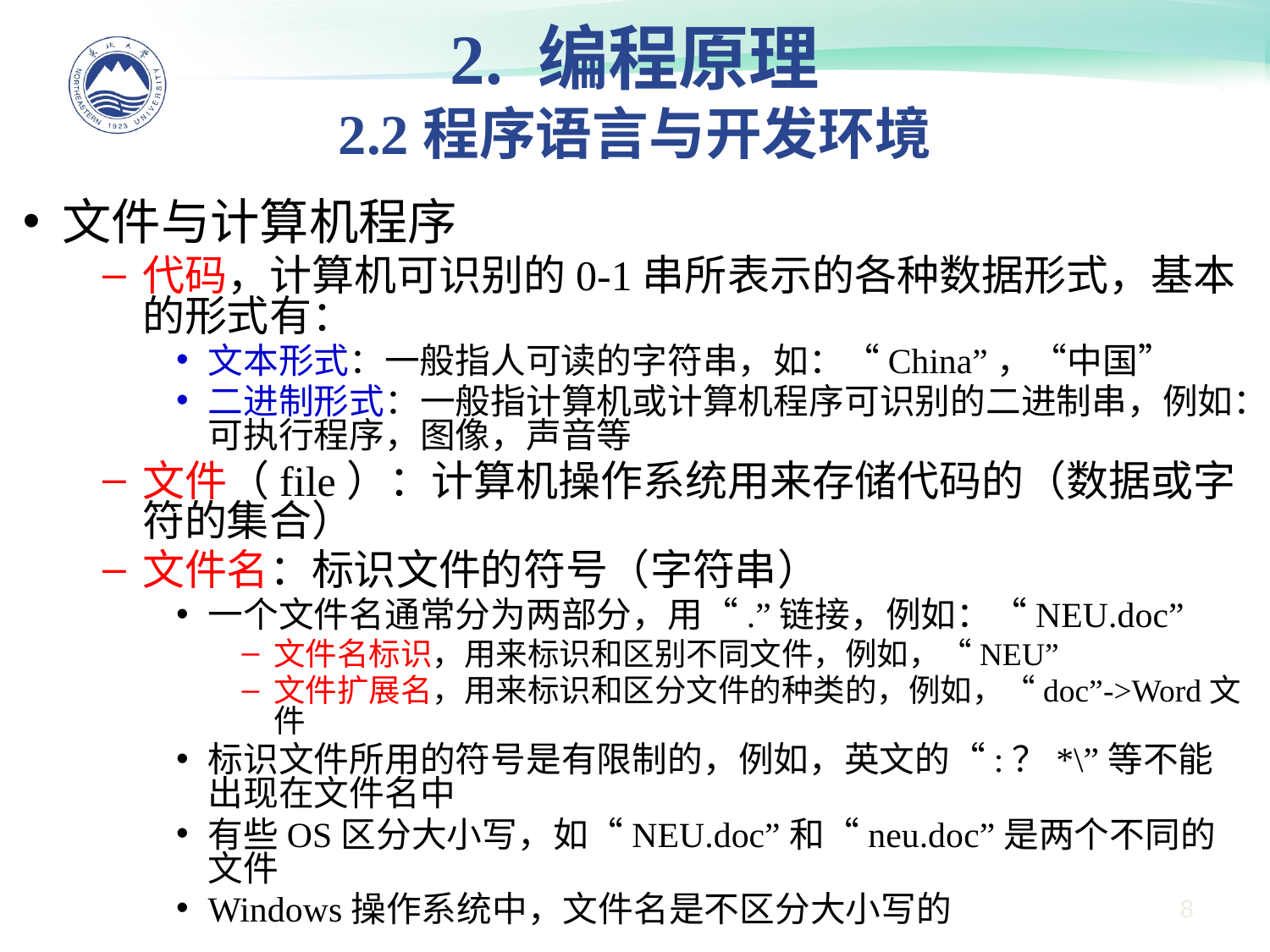

# 2. 编程原理 2.2程序语言与开发环境
文件与计算机程序
代码，计算机可识别的0-1串所表示的各种数据形式，基本的形式有：
文本形式：一般指人可读的字符串，如：“China”，“中国”
二进制形式：一般指计算机或计算机程序可识别的二进制串，例如：可执行程序，图像，声音等
文件（file）：计算机操作系统用来存储代码的（数据或字符的集合）
文件名：标识文件的符号（字符串）
一个文件名通常分为两部分，用“.”链接，例如：“NEU.doc”
文件名标识，用来标识和区别不同文件，例如，“NEU”
文件扩展名，用来标识和区分文件的种类的，例如，“doc”->Word文件
标识文件所用的符号是有限制的，例如，英文的“:？*\”等不能出现在文件名中
有些OS区分大小写，如“NEU.doc”和“neu.doc”是两个不同的文件
Windows操作系统中，文件名是不区分大小写的
8